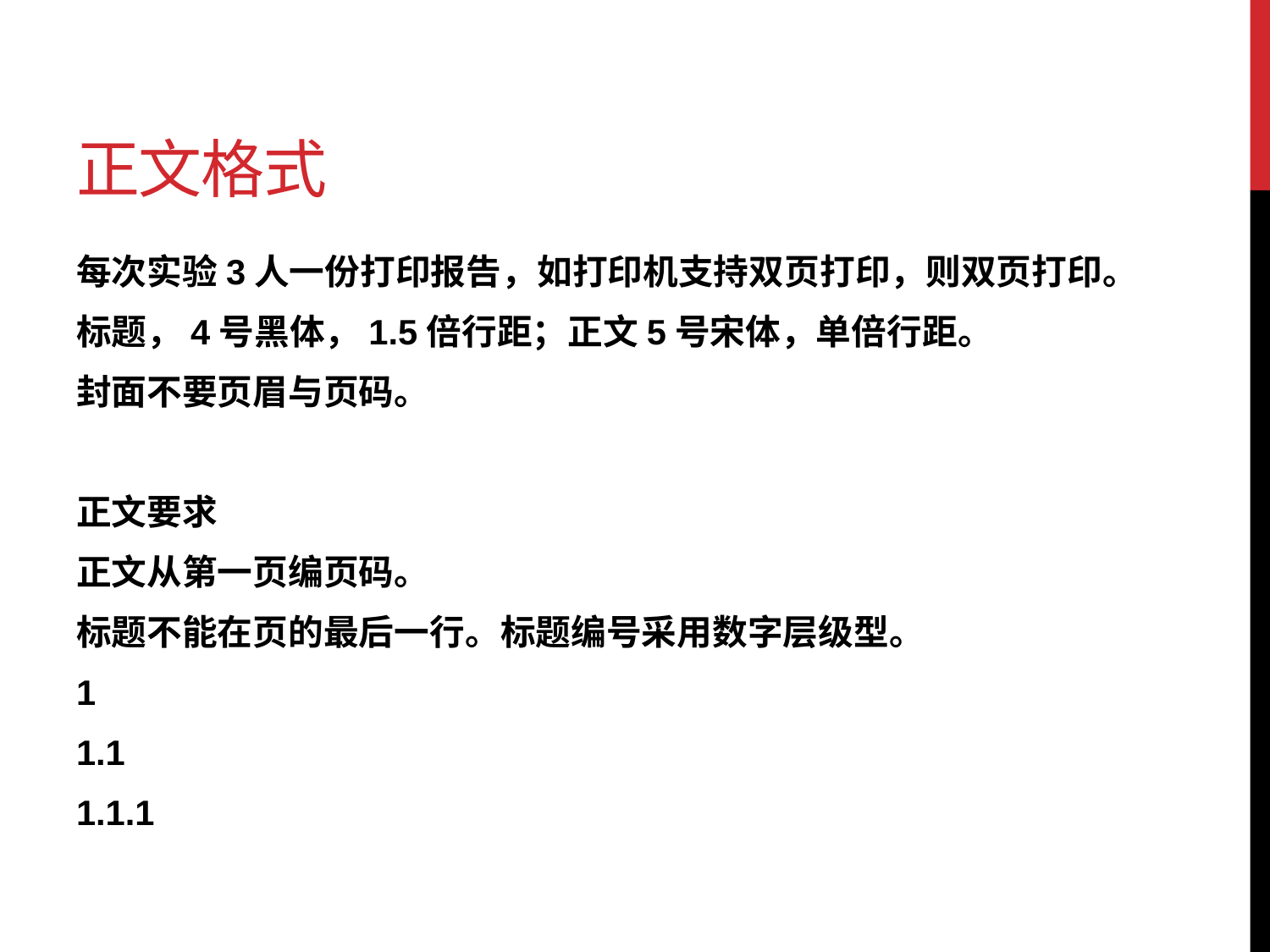

# 正文格式
每次实验3人一份打印报告，如打印机支持双页打印，则双页打印。
标题，4号黑体，1.5倍行距；正文5号宋体，单倍行距。
封面不要页眉与页码。

正文要求
正文从第一页编页码。
标题不能在页的最后一行。标题编号采用数字层级型。
1
1.1
1.1.1